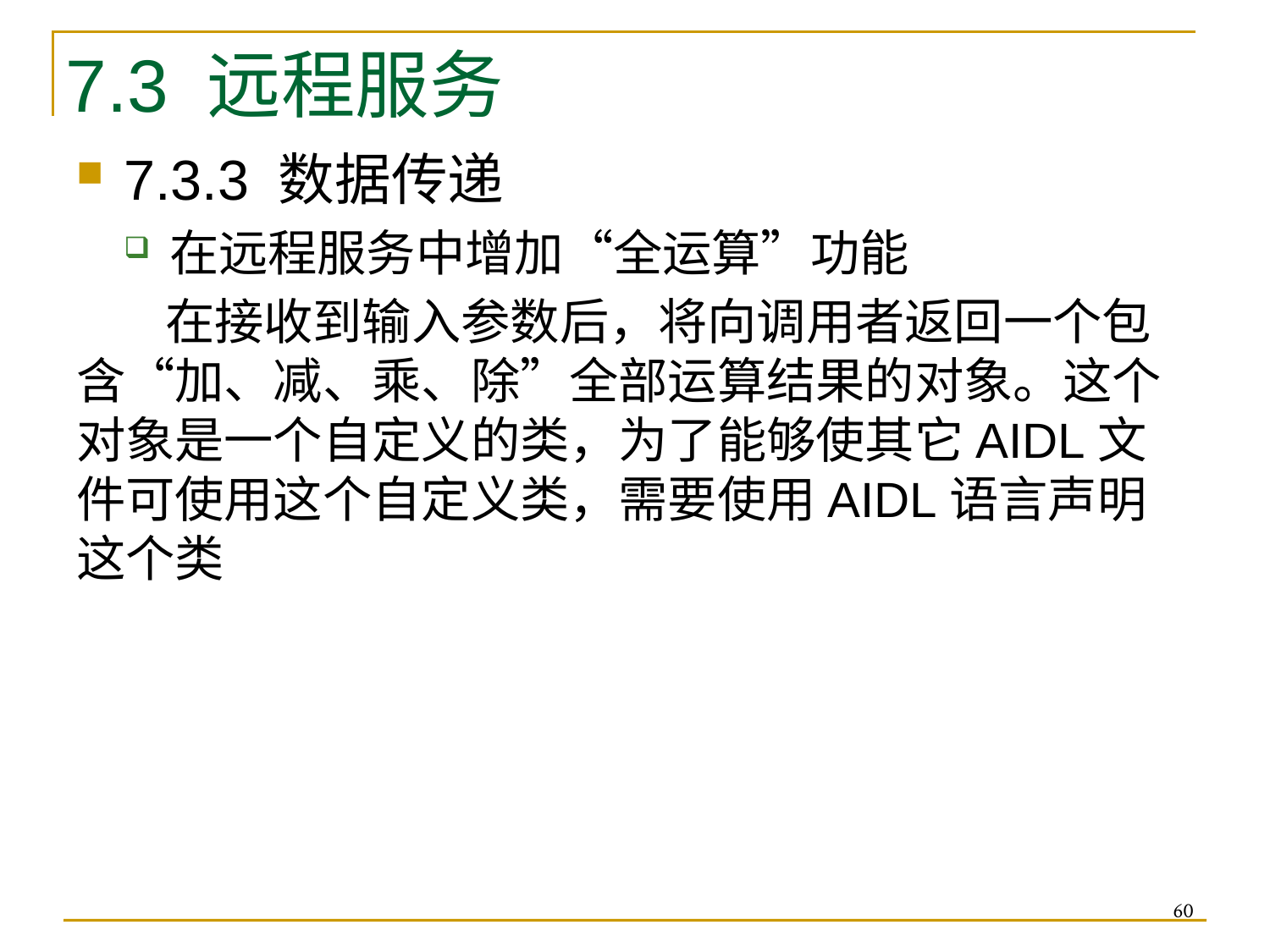

7.3 远程服务
7.3.3 数据传递
在远程服务中增加“全运算”功能
       在接收到输入参数后，将向调用者返回一个包含“加、减、乘、除”全部运算结果的对象。这个对象是一个自定义的类，为了能够使其它AIDL文件可使用这个自定义类，需要使用AIDL语言声明这个类
60